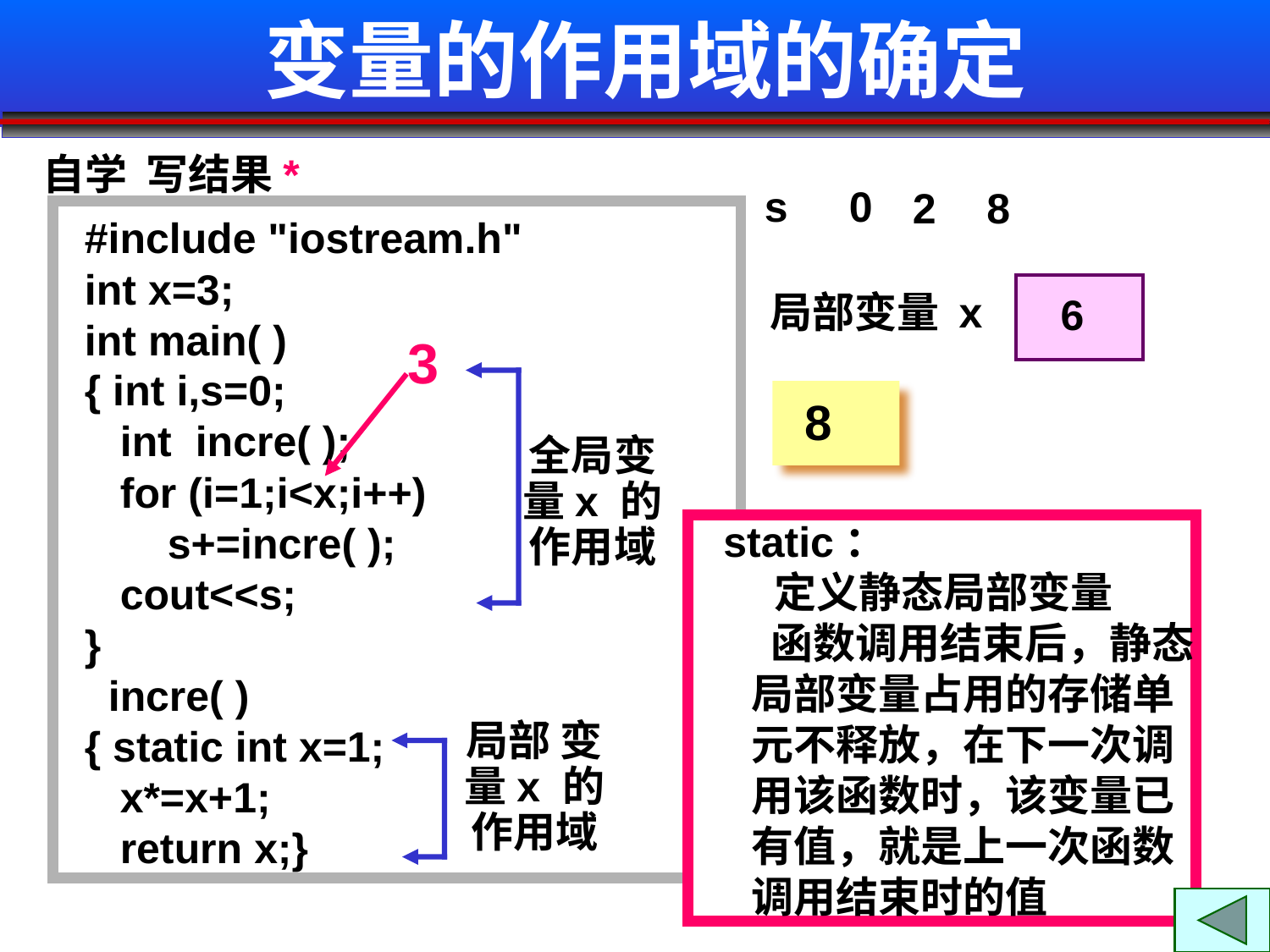

# 变量的作用域的确定

自学  写结果*
  s
  0
  2
  8

#include "iostream.h"
int x=3;
int main( )
{ int i,s=0;
   int  incre( );
   for (i=1;i<x;i++)
       s+=incre( );
   cout<<s;
}
  incre( )
{ static int x=1;
   x*=x+1;
   return x;}

  局部变量 x
   6
   1
   2
3

8
全局变量x 的作用域
   static：
        定义静态局部变量
 函数调用结束后，静态局部变量占用的存储单元不释放，在下一次调用该函数时，该变量已有值，就是上一次函数调用结束时的值

局部 变量x 的作用域